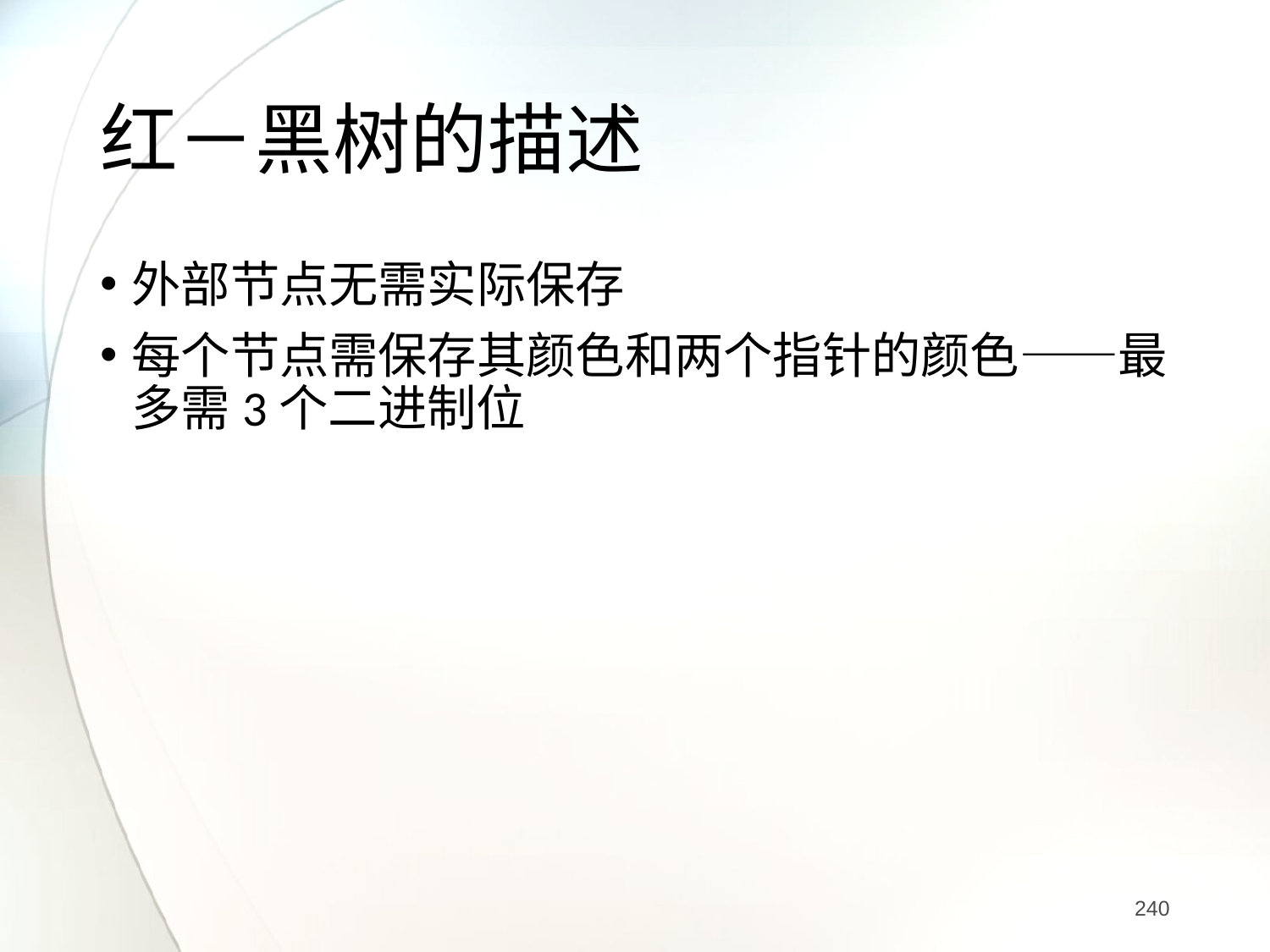

# 红－黑树的描述
外部节点无需实际保存
每个节点需保存其颜色和两个指针的颜色——最多需3个二进制位
240